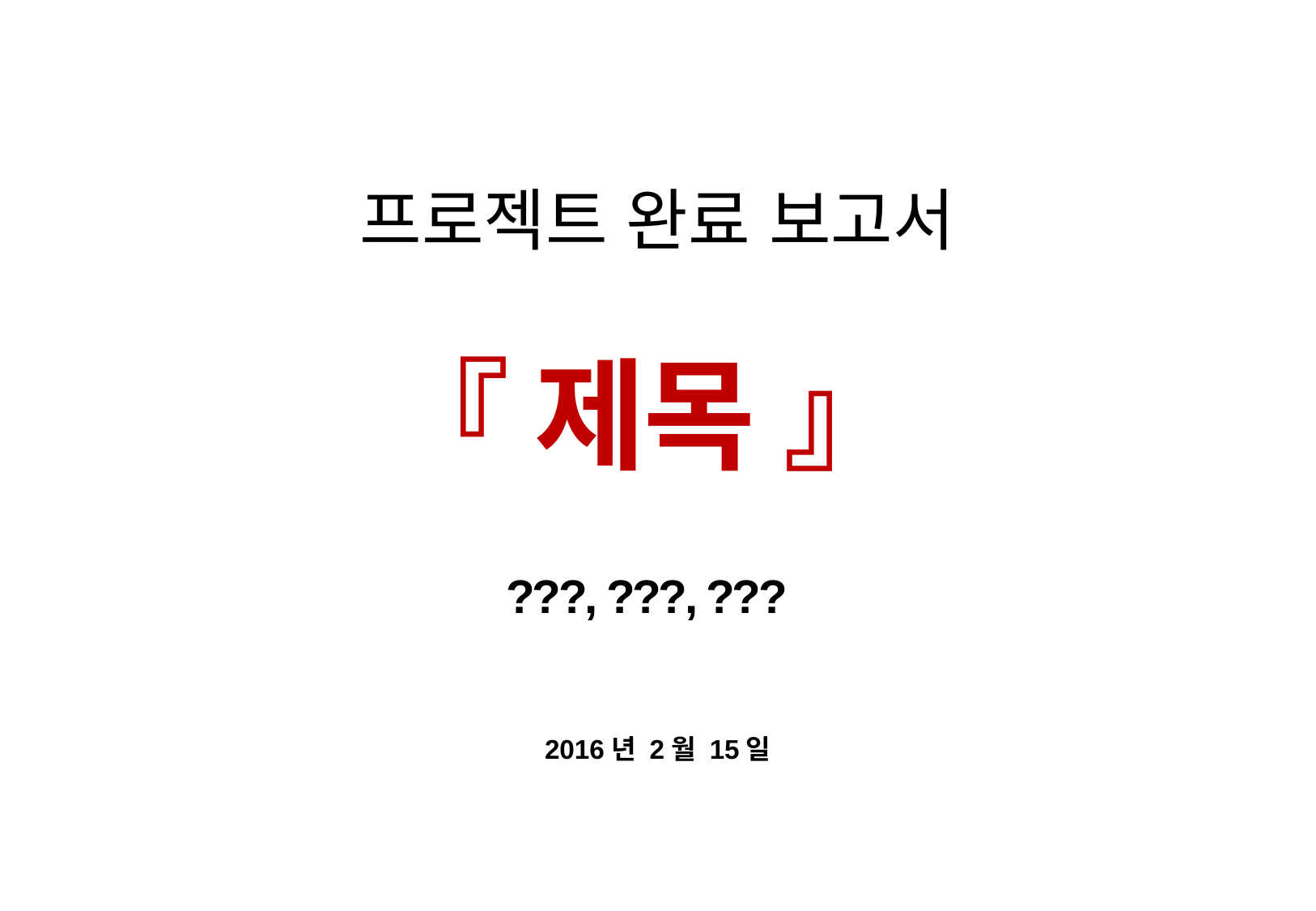

프로젝트 완료 보고서
『 제목 』

???, ???, ???
2016년 2월 15일